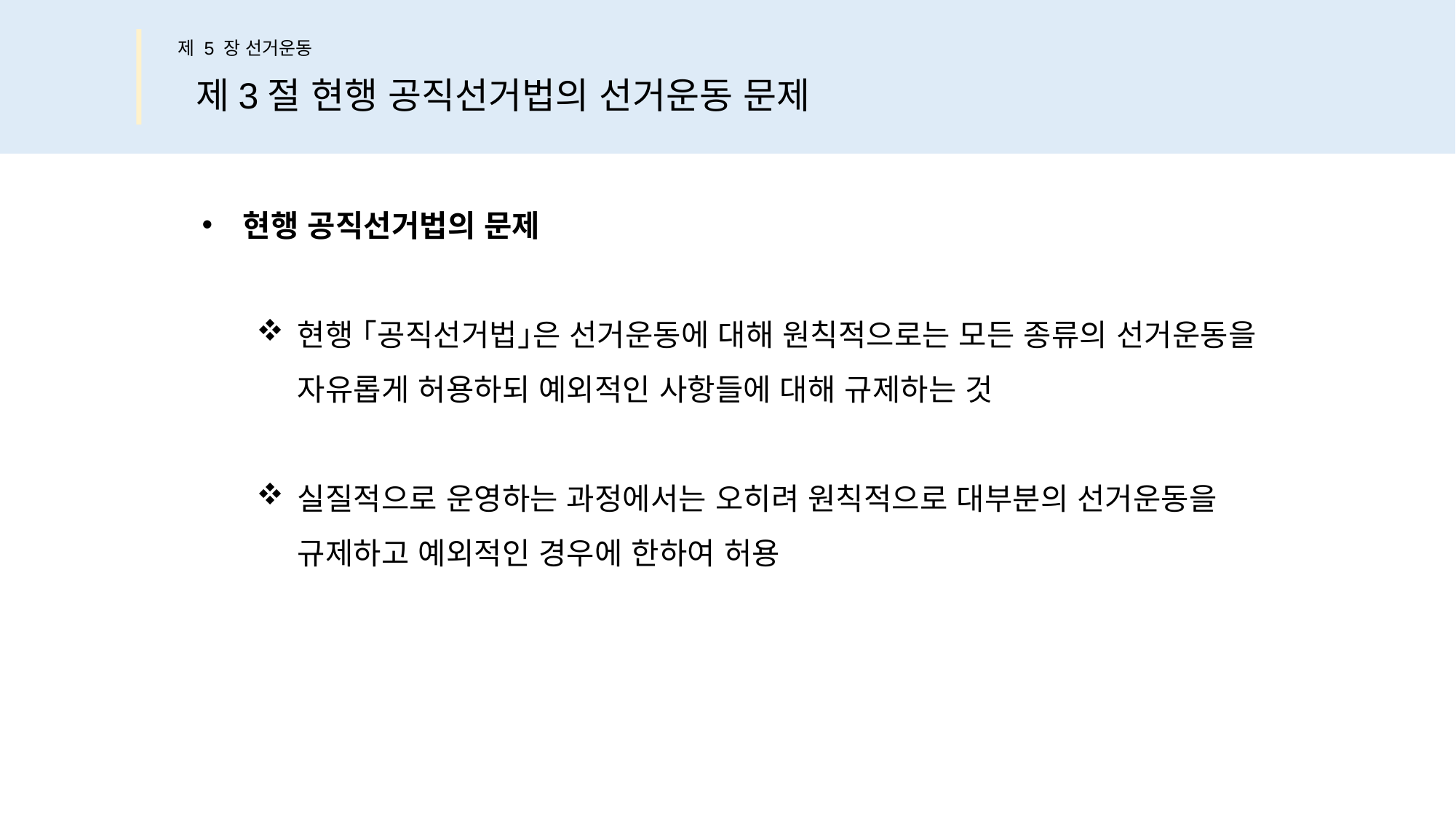

제 5 장 선거운동
제3절 현행 공직선거법의 선거운동 문제
현행 공직선거법의 문제

현행 ｢공직선거법｣은 선거운동에 대해 원칙적으로는 모든 종류의 선거운동을
자유롭게 허용하되 예외적인 사항들에 대해 규제하는 것

실질적으로 운영하는 과정에서는 오히려 원칙적으로 대부분의 선거운동을
규제하고 예외적인 경우에 한하여 허용